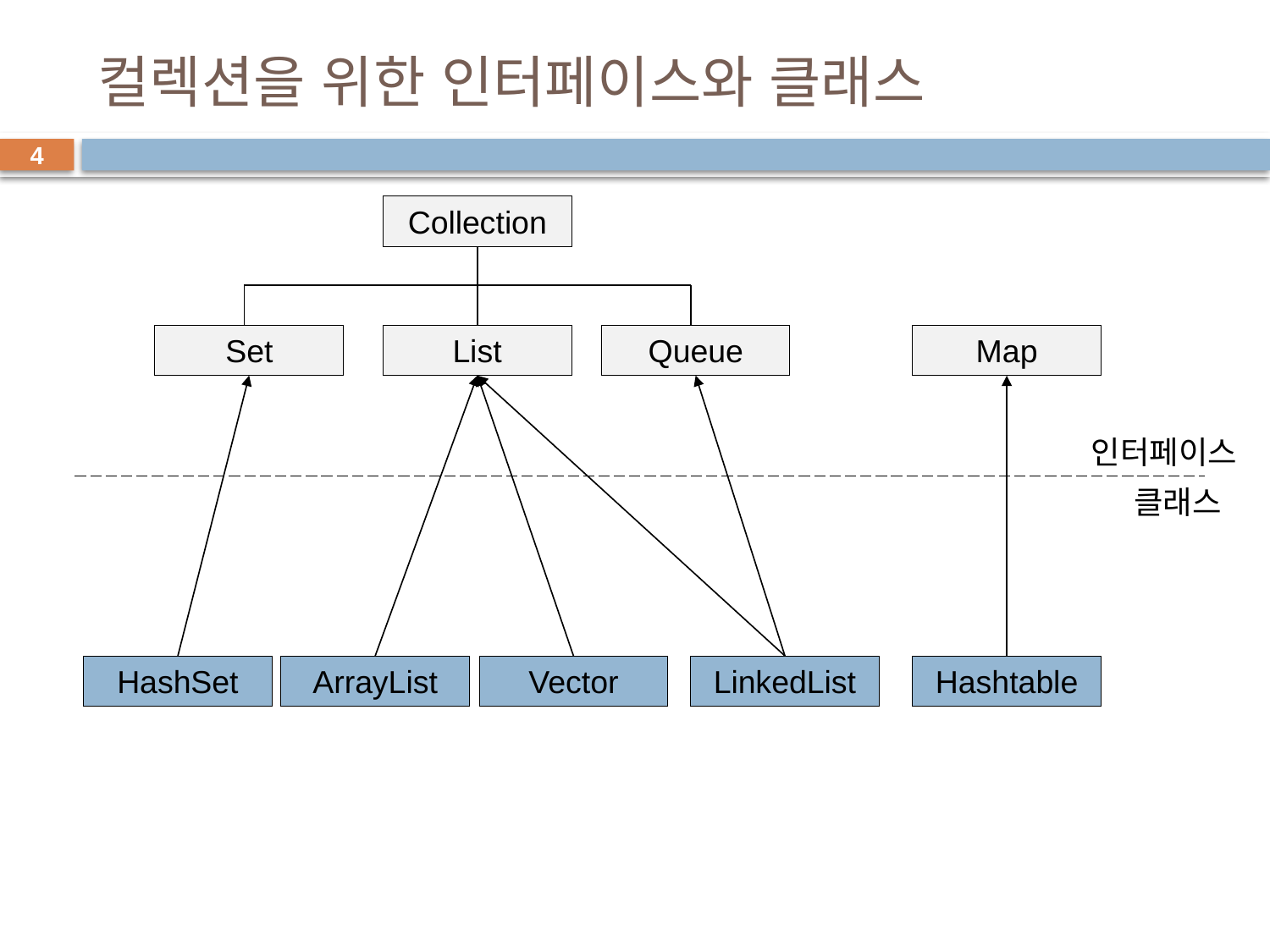

# 컬렉션을 위한 인터페이스와 클래스
4
Collection
Set
List
Queue
Map
인터페이스
클래스
HashSet
ArrayList
Vector
LinkedList
Hashtable